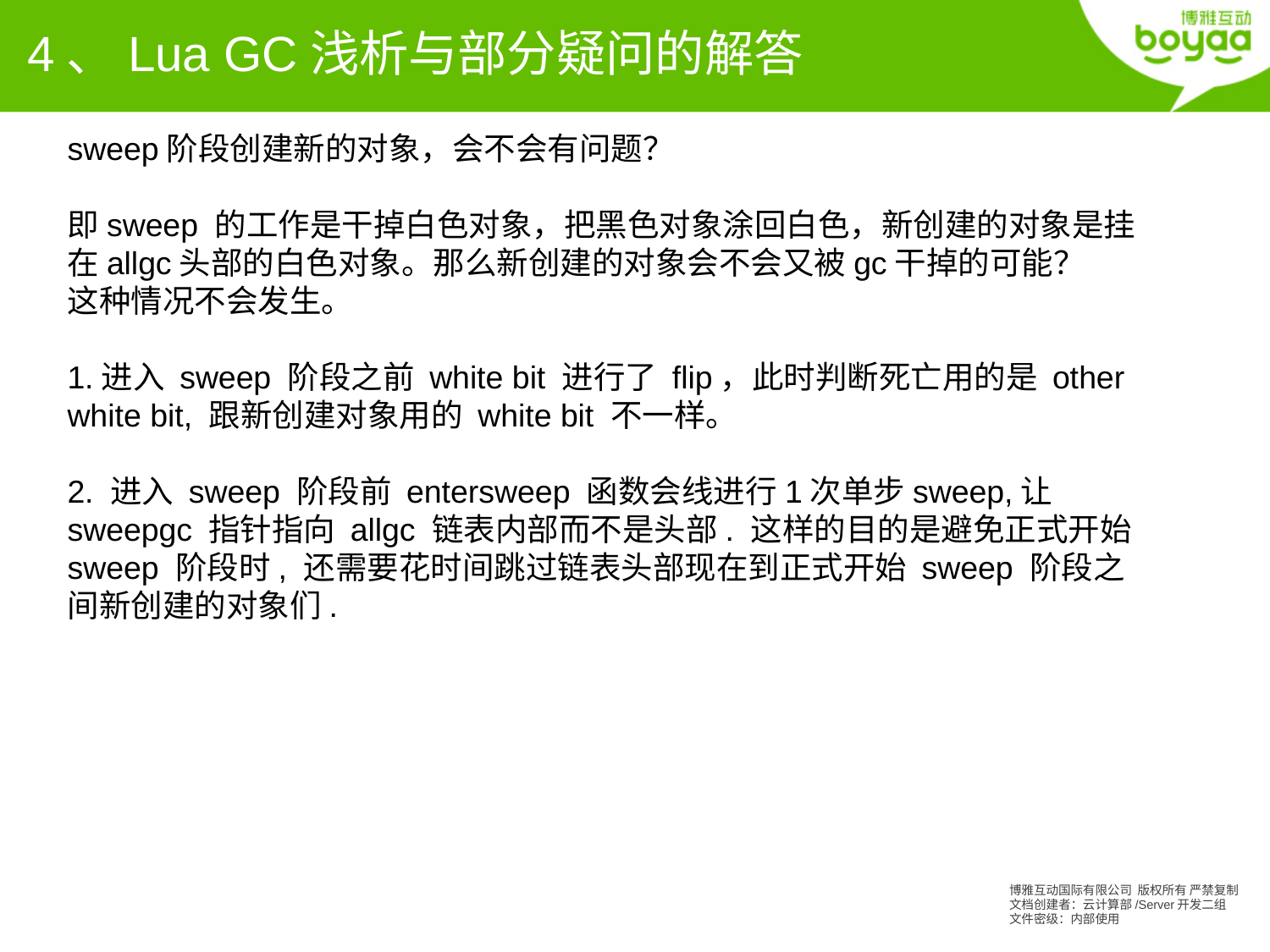

4、Lua GC浅析与部分疑问的解答

sweep阶段创建新的对象，会不会有问题？

即sweep 的工作是干掉白色对象，把黑色对象涂回白色，新创建的对象是挂在allgc头部的白色对象。那么新创建的对象会不会又被gc干掉的可能？
这种情况不会发生。

1.进入 sweep 阶段之前 white bit 进行了 flip，此时判断死亡用的是 other white bit, 跟新创建对象用的 white bit 不一样。

2. 进入 sweep 阶段前 entersweep 函数会线进行1次单步sweep,让 sweepgc 指针指向 allgc 链表内部而不是头部. 这样的目的是避免正式开始 sweep 阶段时, 还需要花时间跳过链表头部现在到正式开始 sweep 阶段之间新创建的对象们.